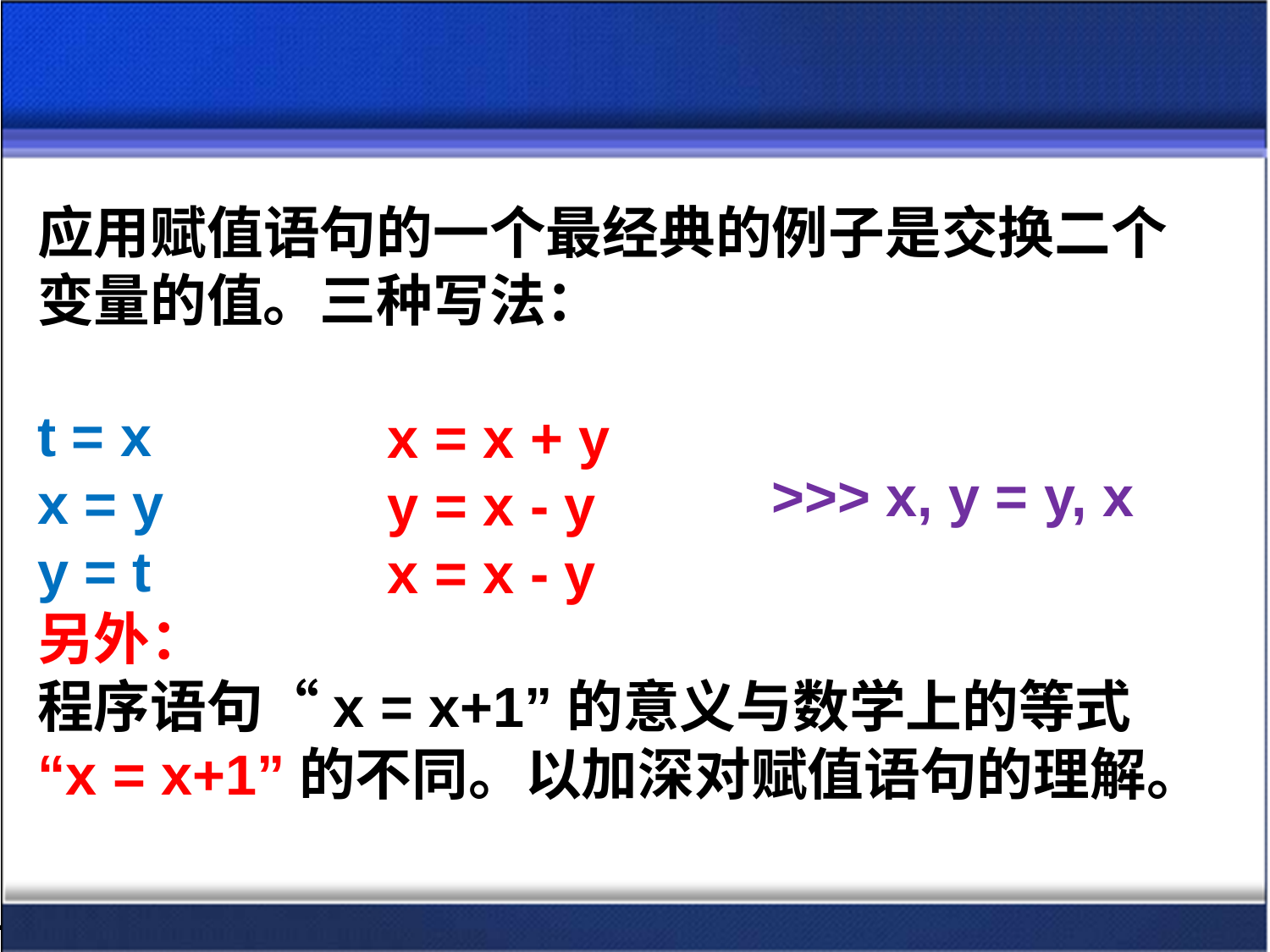

应用赋值语句的一个最经典的例子是交换二个变量的值。三种写法：

t = x
x = y
y = t
另外：
程序语句“x = x+1”的意义与数学上的等式
“x = x+1”的不同。以加深对赋值语句的理解。
x = x + y
y = x - y
x = x - y
>>> x, y = y, x